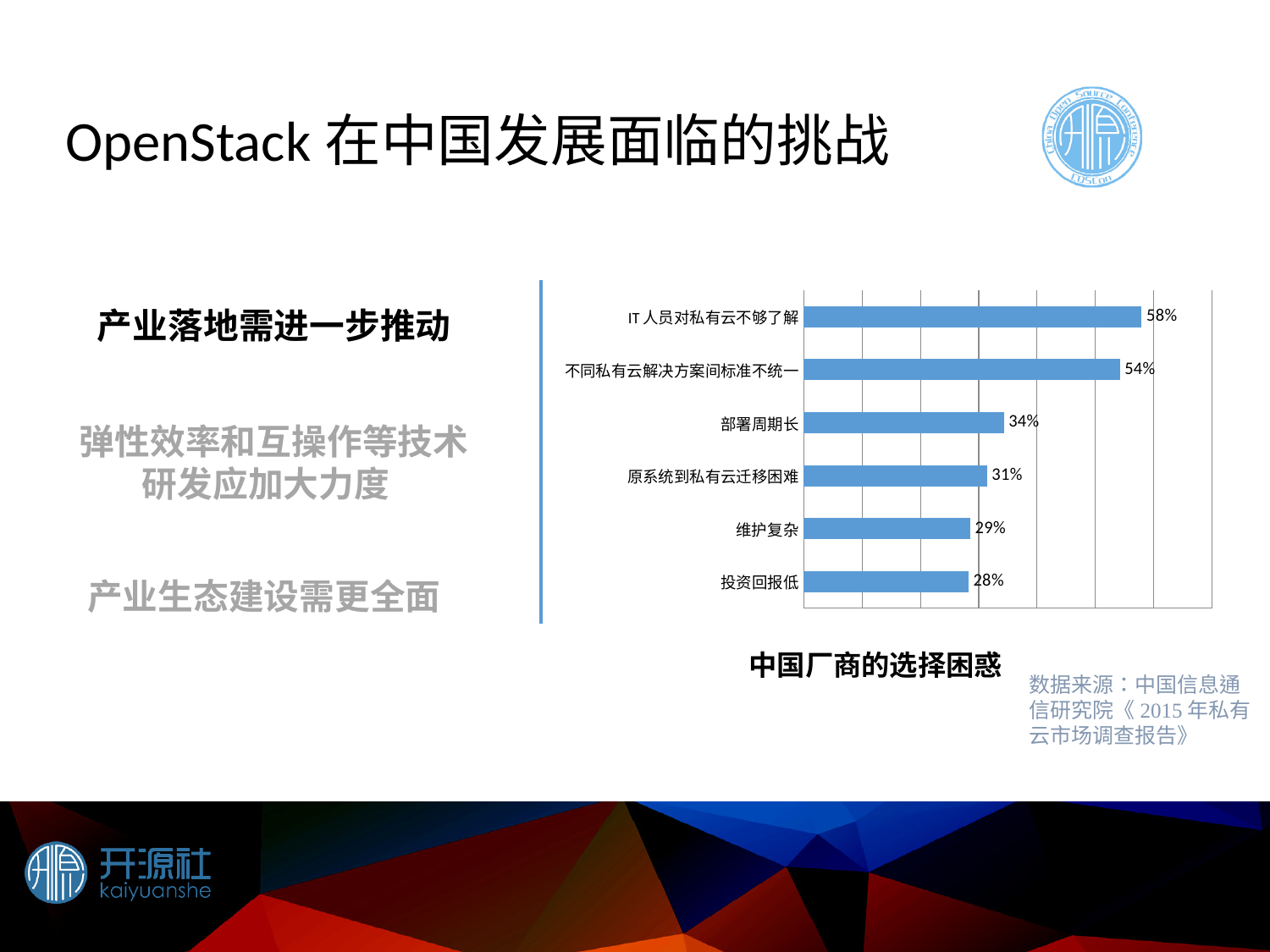

# OpenStack在中国发展面临的挑战

### Chart

| Category |  |
|---|---|
| 投资回报低 | 0.282420749279542 |
| 维护复杂 | 0.285302593659947 |
| 原系统到私有云迁移困难 | 0.314121037463977 |
| 部署周期长 | 0.342939481268012 |
| 不同私有云解决方案间标准不统一 | 0.54178674351585 |
| IT人员对私有云不够了解 | 0.579250720461095 |
产业落地需进一步推动
弹性效率和互操作等技术研发应加大力度
产业生态建设需更全面
中国厂商的选择困惑
数据来源：中国信息通信研究院《2015年私有云市场调查报告》